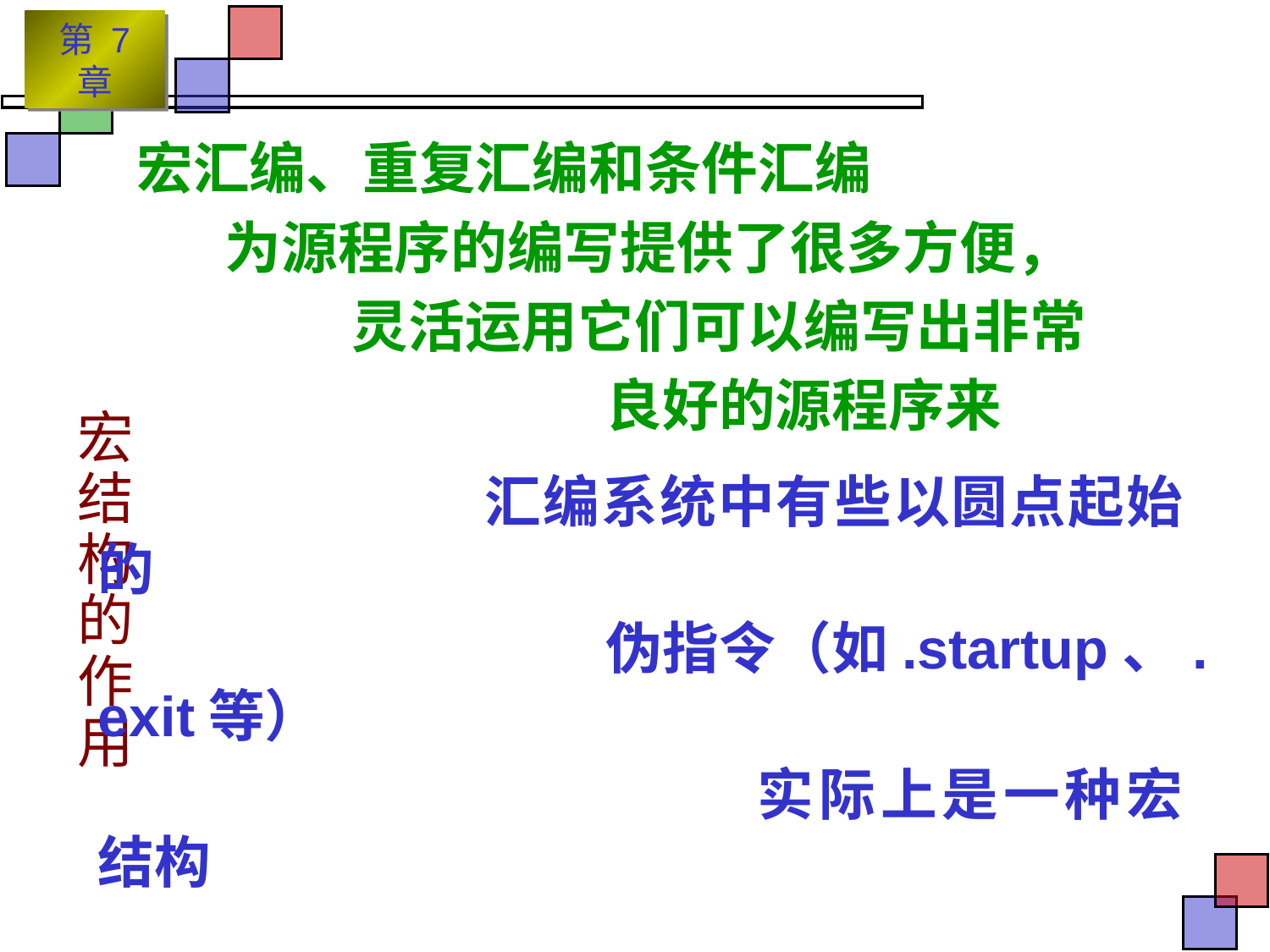

宏汇编、重复汇编和条件汇编
	为源程序的编写提供了很多方便，
		灵活运用它们可以编写出非常
				良好的源程序来
			汇编系统中有些以圆点起始的
			 	伪指令（如.startup、.exit等）
					实际上是一种宏结构
# 宏 结 构 的 作 用